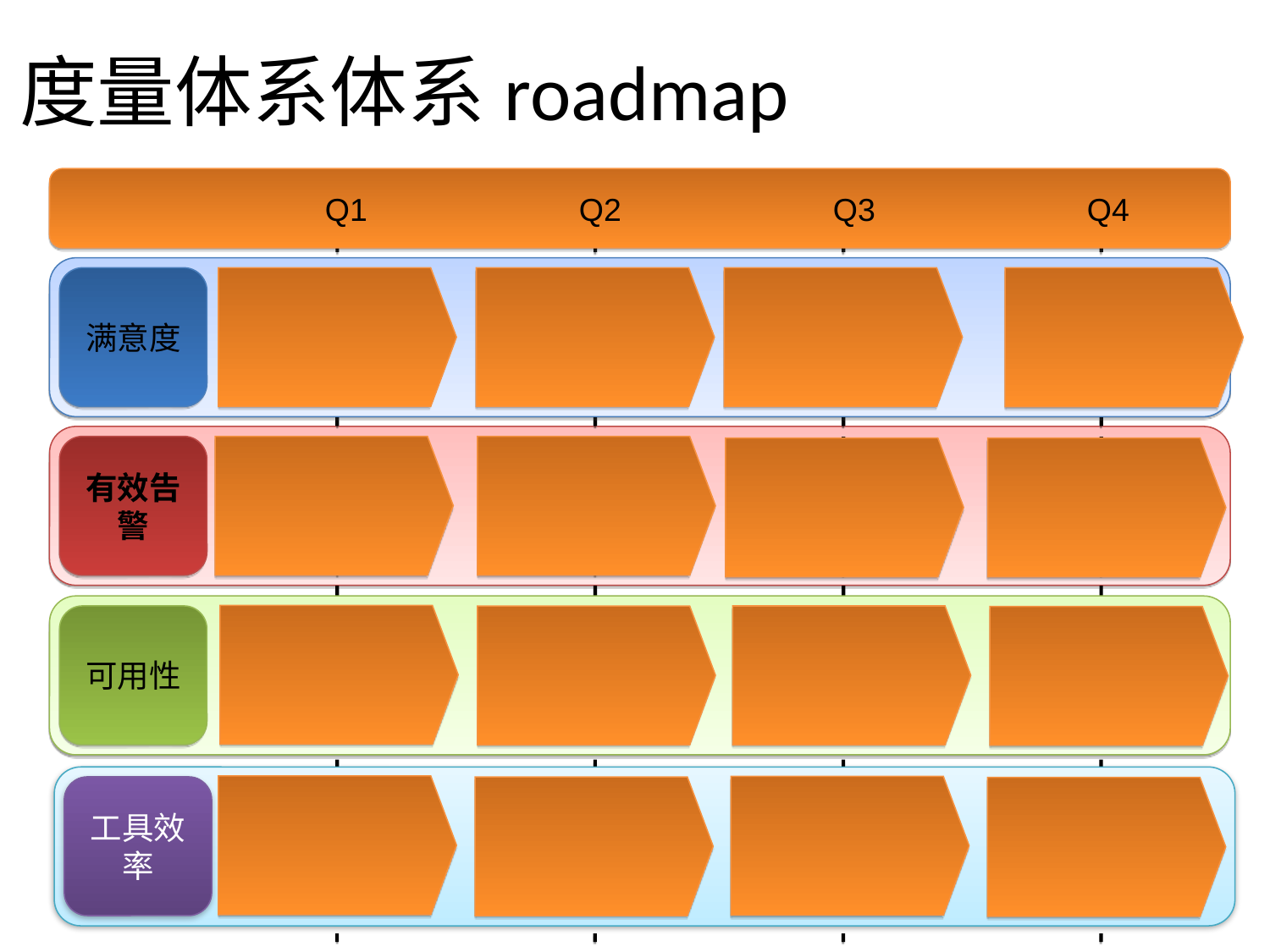

度量体系体系roadmap
		Q1		Q2		Q3		Q4

满意度

有效告警

可用性

工具效率